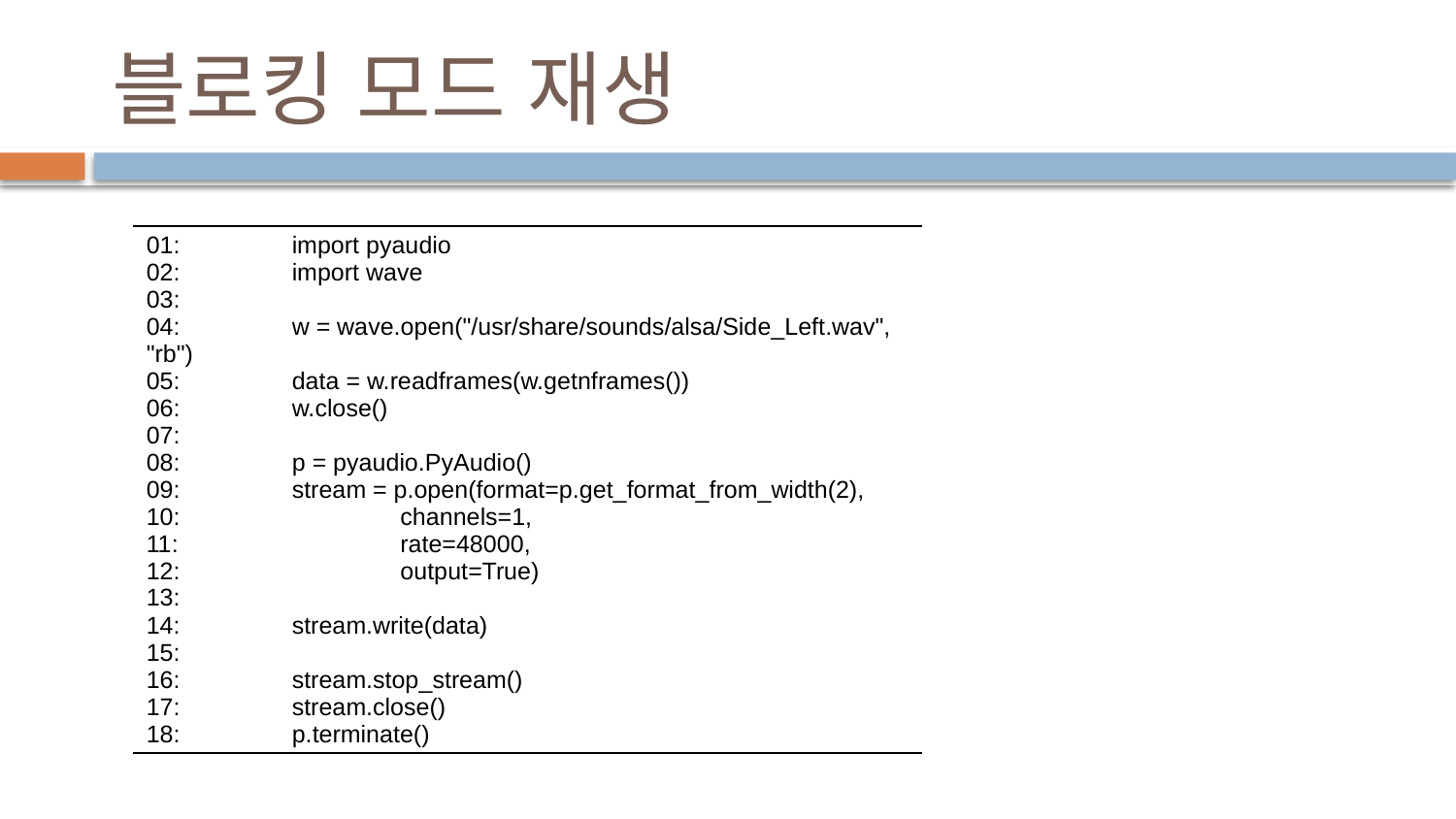

# 블로킹 모드 재생
| 01: import pyaudio 02: import wave 03: 04: w = wave.open("/usr/share/sounds/alsa/Side\_Left.wav", "rb") 05: data = w.readframes(w.getnframes()) 06: w.close() 07: 08: p = pyaudio.PyAudio() 09: stream = p.open(format=p.get\_format\_from\_width(2), 10: channels=1, 11: rate=48000, 12: output=True) 13: 14: stream.write(data) 15: 16: stream.stop\_stream() 17: stream.close() 18: p.terminate() |
| --- |